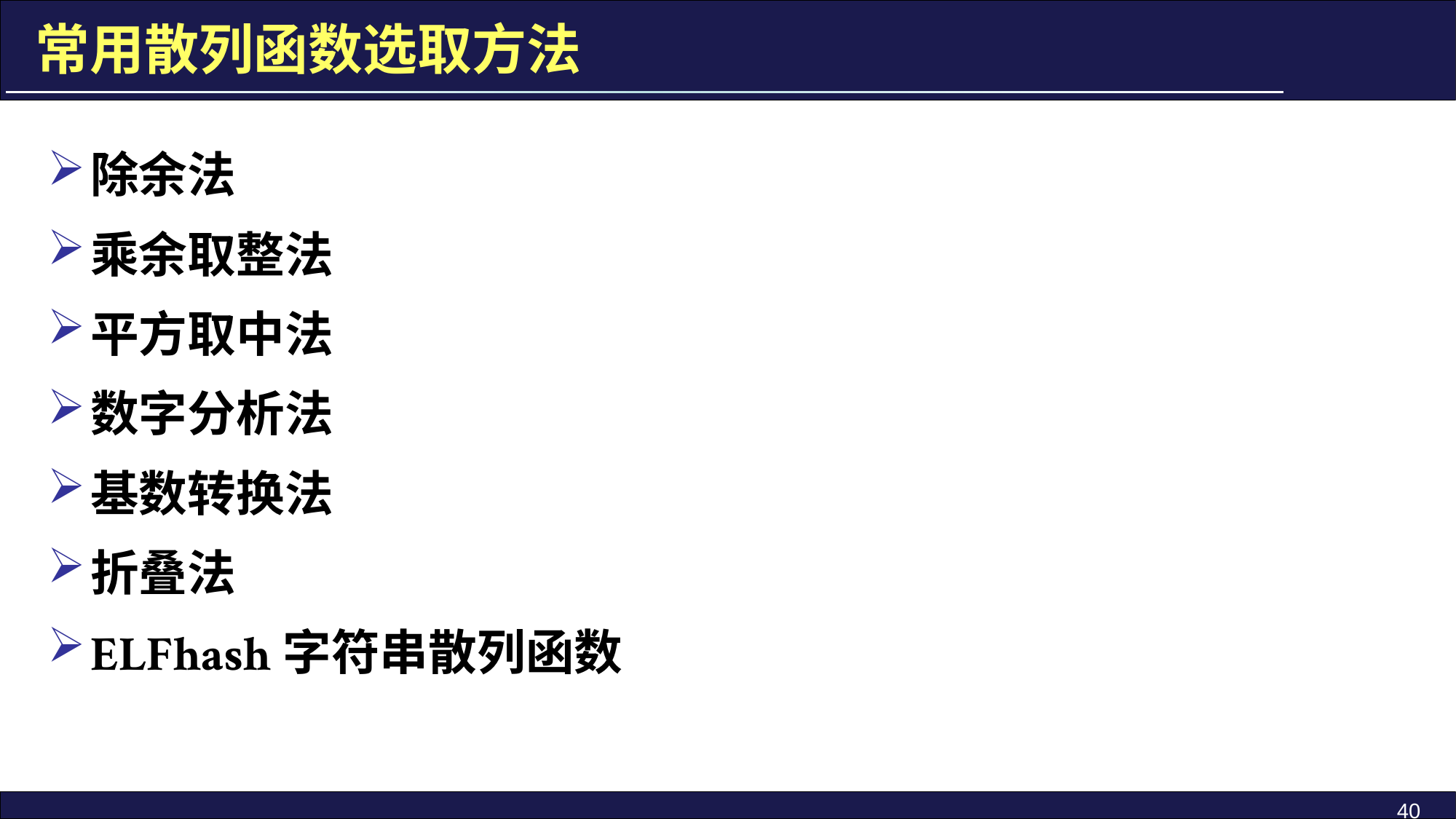

常用散列函数选取方法
除余法
乘余取整法
平方取中法
数字分析法
基数转换法
折叠法
ELFhash字符串散列函数
40